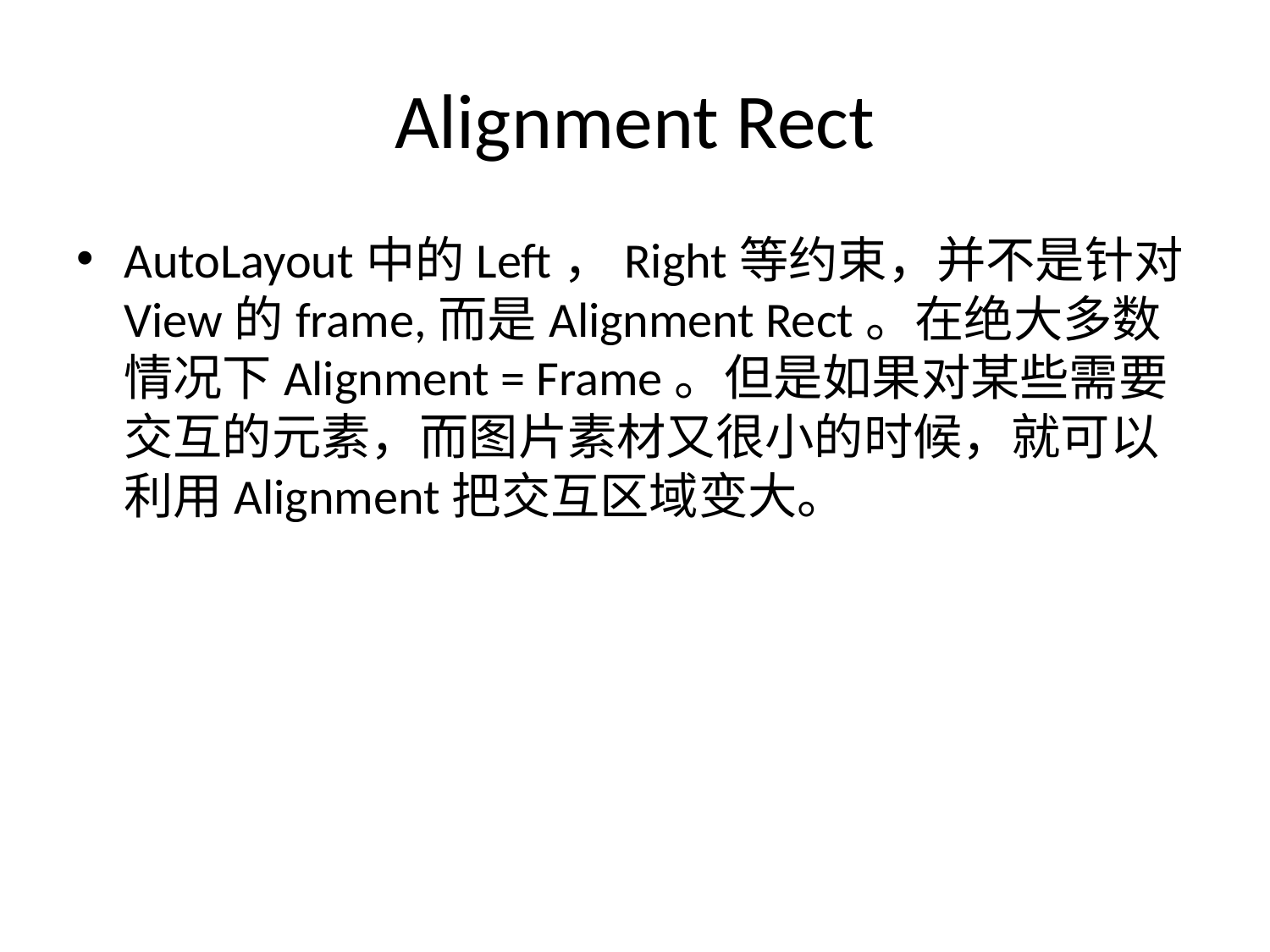

# Alignment Rect
AutoLayout中的Left，Right等约束，并不是针对View的frame,而是Alignment Rect。在绝大多数情况下Alignment = Frame。但是如果对某些需要交互的元素，而图片素材又很小的时候，就可以利用Alignment把交互区域变大。